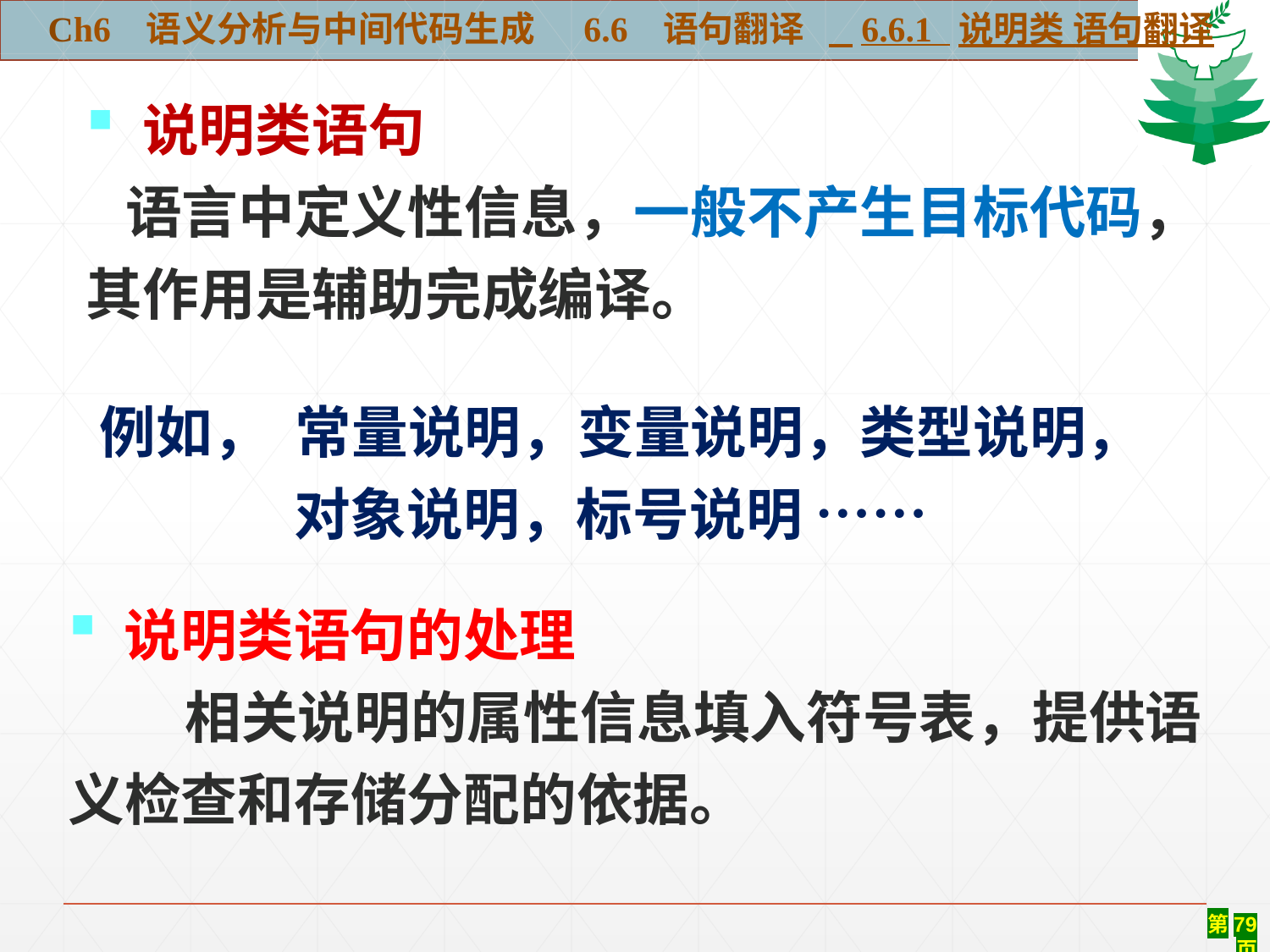

Ch6   语义分析与中间代码生成     6.6   语句翻译      6.6.1  说明类 语句翻译
 说明类语句
  语言中定义性信息，一般不产生目标代码，
其作用是辅助完成编译。
例如，  常量说明，变量说明，类型说明，
              对象说明，标号说明 ……
 说明类语句的处理
        相关说明的属性信息填入符号表，提供语
义检查和存储分配的依据。